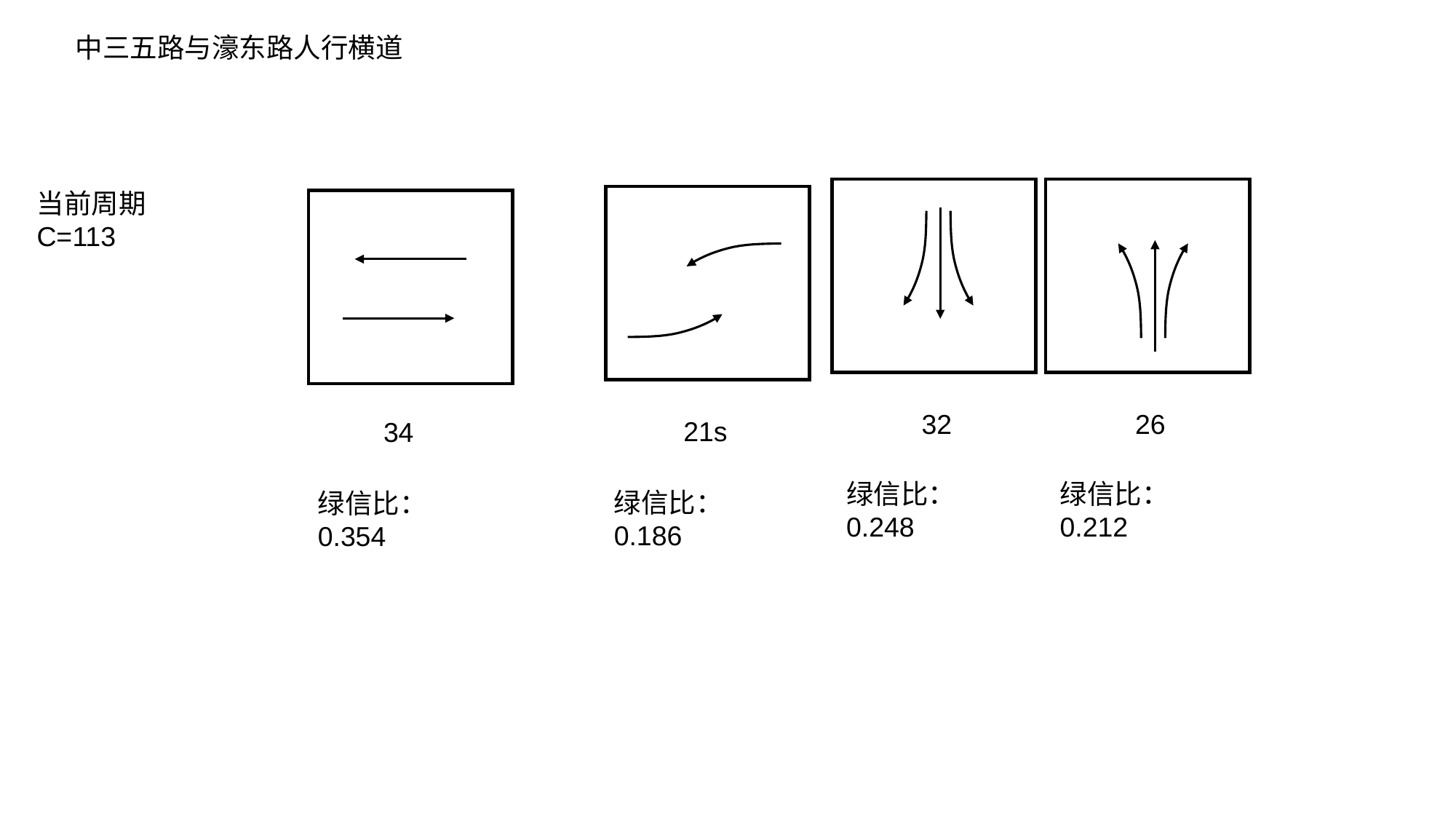

中三五路与濠东路人行横道

当前周期
C=113

32
26
21s
34
绿信比：0.248
绿信比：0.212
绿信比：0.186
绿信比：0.354